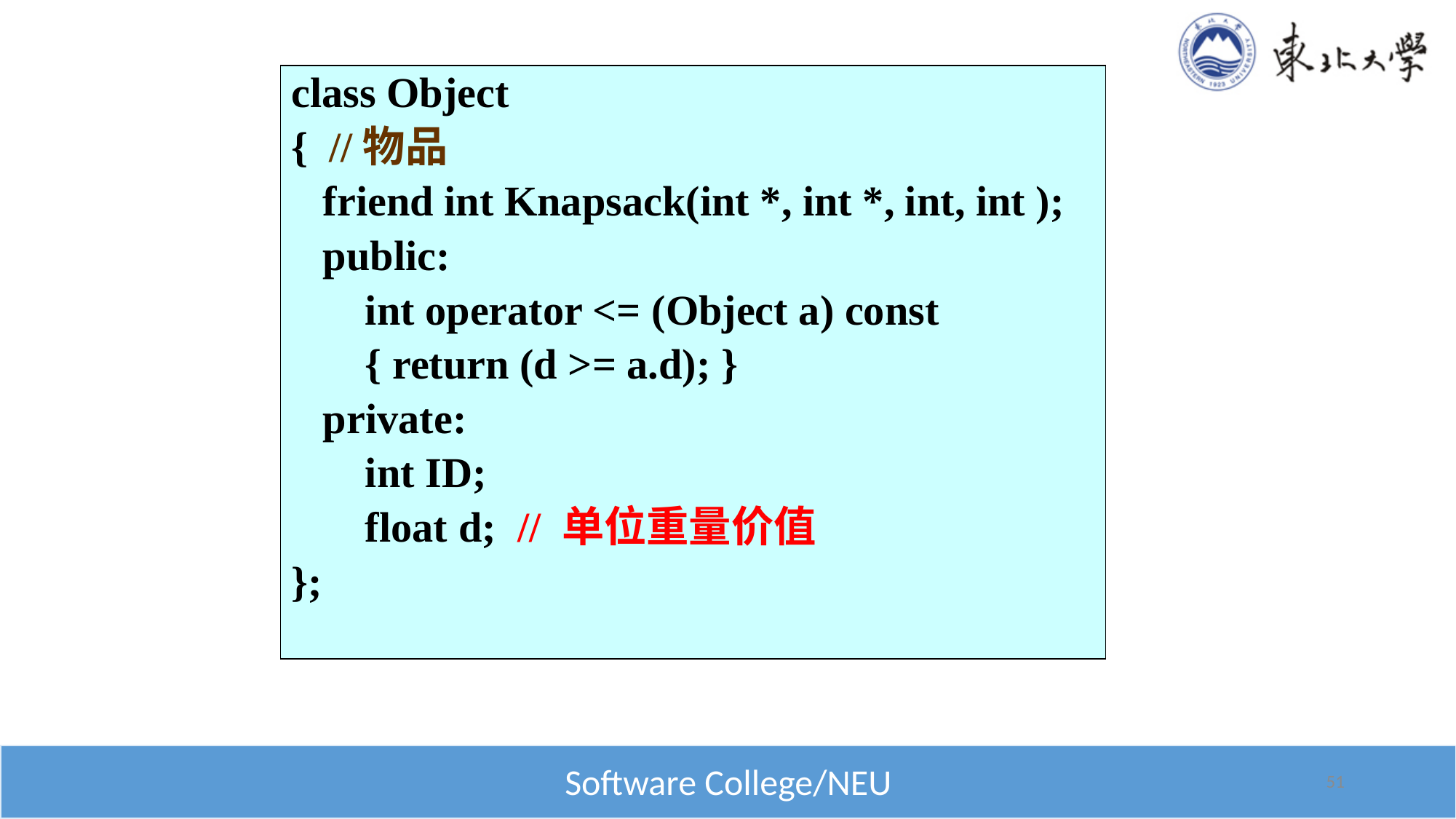

class Object
{  //物品
   friend int Knapsack(int *, int *, int, int );
   public:
       int operator <= (Object a) const
       { return (d >= a.d); }
   private:
       int ID;
       float d;  // 单位重量价值
};
51